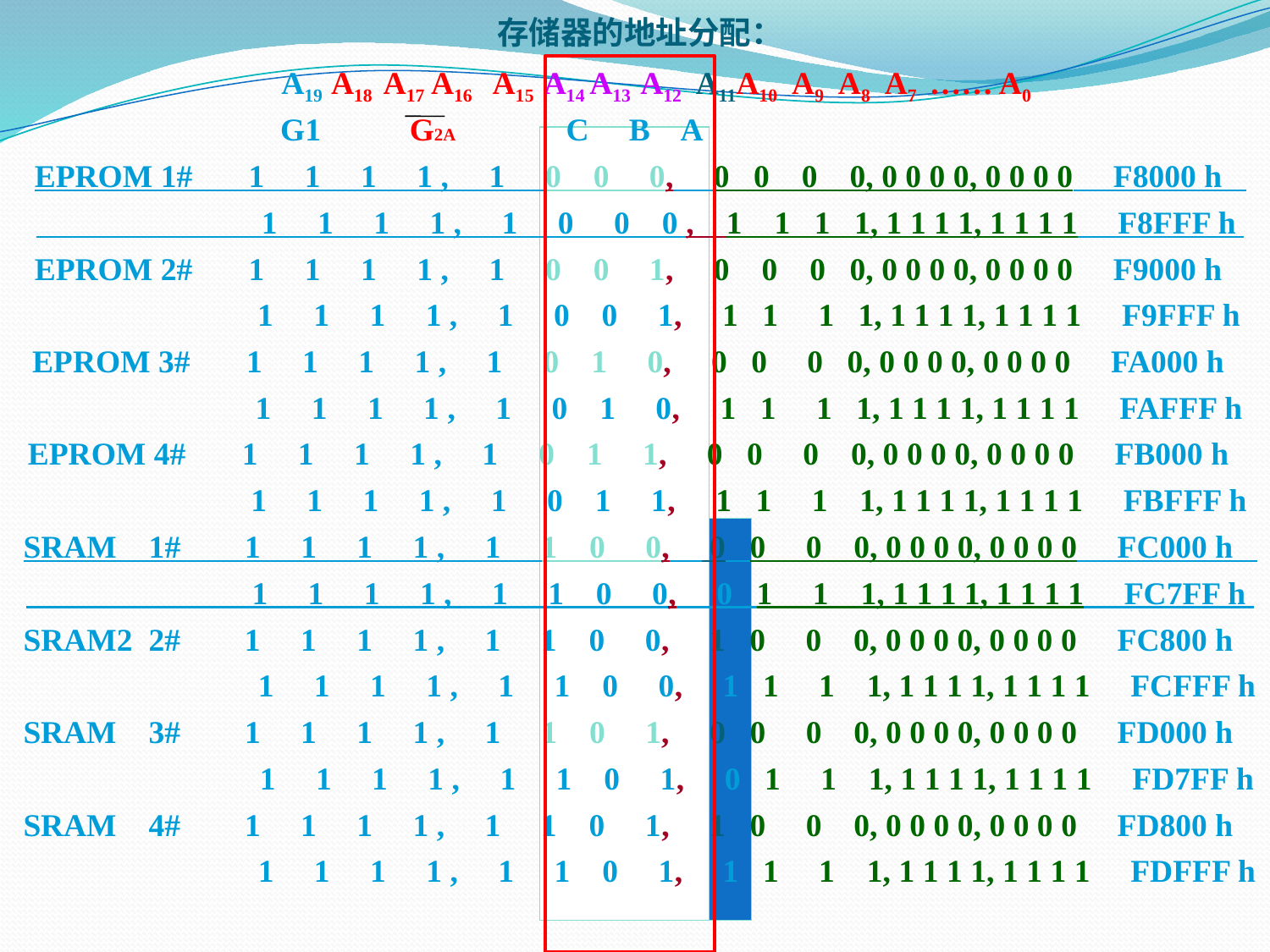

存储器的地址分配：
         A19 A18  A17 A16    A15  A14 A13  A12   A11A10  A9  A8  A7  …… A0
                                G1           G2A                         C     B    A
EPROM 1#       1     1     1     1 ,     1     0    0     0,     0   0    0    0, 0 0 0 0, 0 0 0 0     F8000 h
                            1     1     1     1 ,     1     0     0    0 ,    1    1   1   1, 1 1 1 1, 1 1 1 1     F8FFF h
EPROM 2#       1     1     1     1 ,     1     0    0     1,     0    0    0   0, 0 0 0 0, 0 0 0 0     F9000 h
                            1     1     1     1 ,     1     0    0     1,     1   1     1   1, 1 1 1 1, 1 1 1 1     F9FFF h
EPROM 3#       1     1     1     1 ,     1     0    1     0,     0   0     0   0, 0 0 0 0, 0 0 0 0     FA000 h
                            1     1     1     1 ,     1     0    1     0,     1   1     1   1, 1 1 1 1, 1 1 1 1     FAFFF h
EPROM 4#       1     1     1     1 ,     1     0    1     1,     0   0     0    0, 0 0 0 0, 0 0 0 0     FB000 h
                            1     1     1     1 ,     1     0    1     1,     1   1     1    1, 1 1 1 1, 1 1 1 1     FBFFF h
SRAM    1#        1     1     1     1 ,     1     1    0     0,     0   0     0    0, 0 0 0 0, 0 0 0 0     FC000 h
                            1     1     1     1 ,     1     1    0     0,     0   1     1    1, 1 1 1 1, 1 1 1 1     FC7FF h
SRAM2  2#        1     1     1     1 ,     1     1    0     0,     1   0     0    0, 0 0 0 0, 0 0 0 0     FC800 h
                             1     1     1     1 ,     1     1    0     0,     1   1     1    1, 1 1 1 1, 1 1 1 1     FCFFF h
SRAM    3#        1     1     1     1 ,     1     1    0     1,     0   0     0    0, 0 0 0 0, 0 0 0 0     FD000 h
                             1     1     1     1 ,     1     1    0     1,     0   1     1    1, 1 1 1 1, 1 1 1 1     FD7FF h
SRAM    4#        1     1     1     1 ,     1     1    0     1,     1   0     0    0, 0 0 0 0, 0 0 0 0     FD800 h
                             1     1     1     1 ,     1     1    0     1,     1   1     1    1, 1 1 1 1, 1 1 1 1     FDFFF h